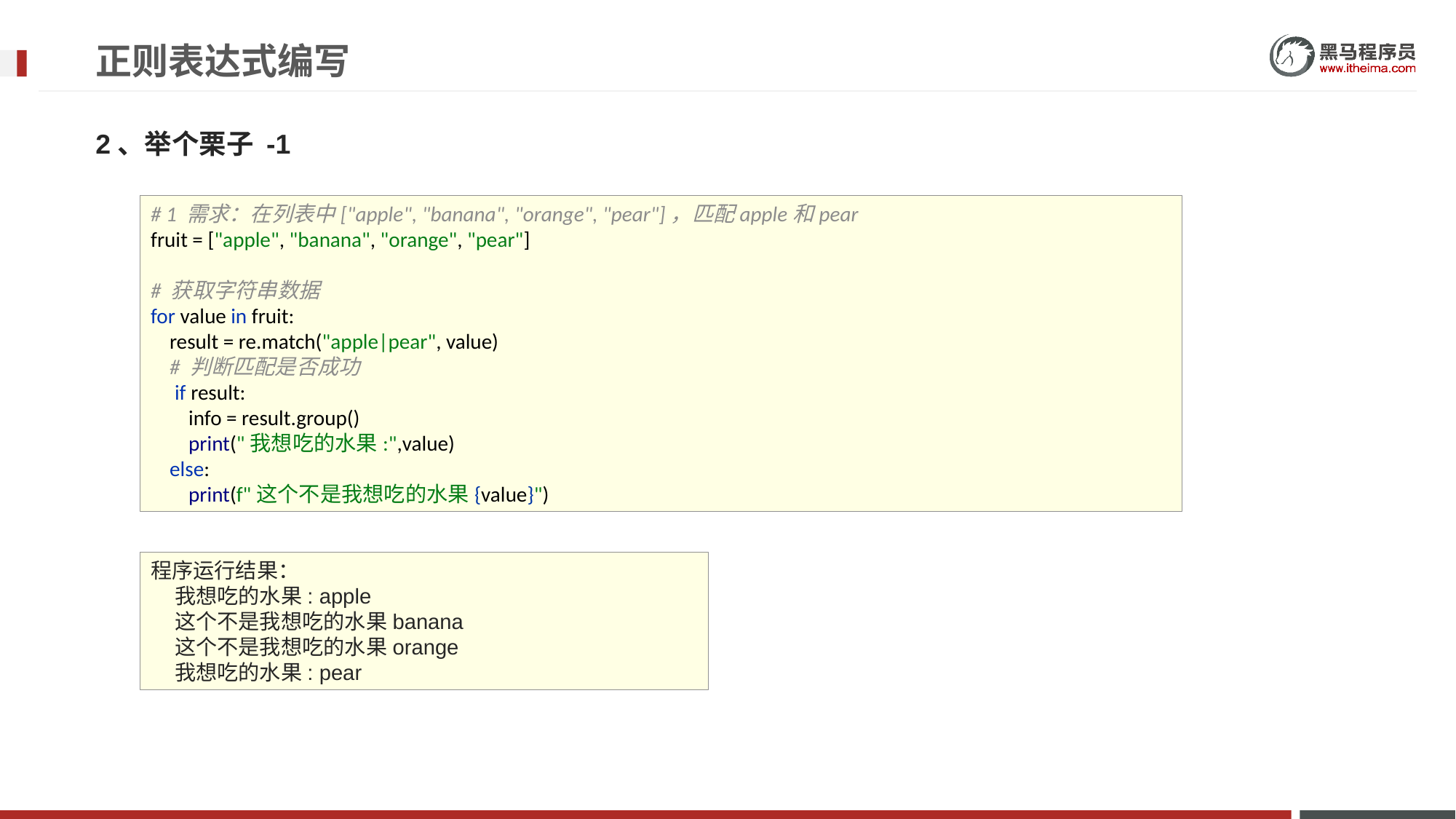

# 正则表达式编写
2、举个栗子 -1
# 1 需求：在列表中["apple", "banana", "orange", "pear"]，匹配apple和pear fruit = ["apple", "banana", "orange", "pear"] # 获取字符串数据 for value in fruit: result = re.match("apple|pear", value) # 判断匹配是否成功 if result: info = result.group() print("我想吃的水果:",value) else: print(f"这个不是我想吃的水果{value}")
程序运行结果：
    我想吃的水果: apple
    这个不是我想吃的水果banana
    这个不是我想吃的水果orange
    我想吃的水果: pear